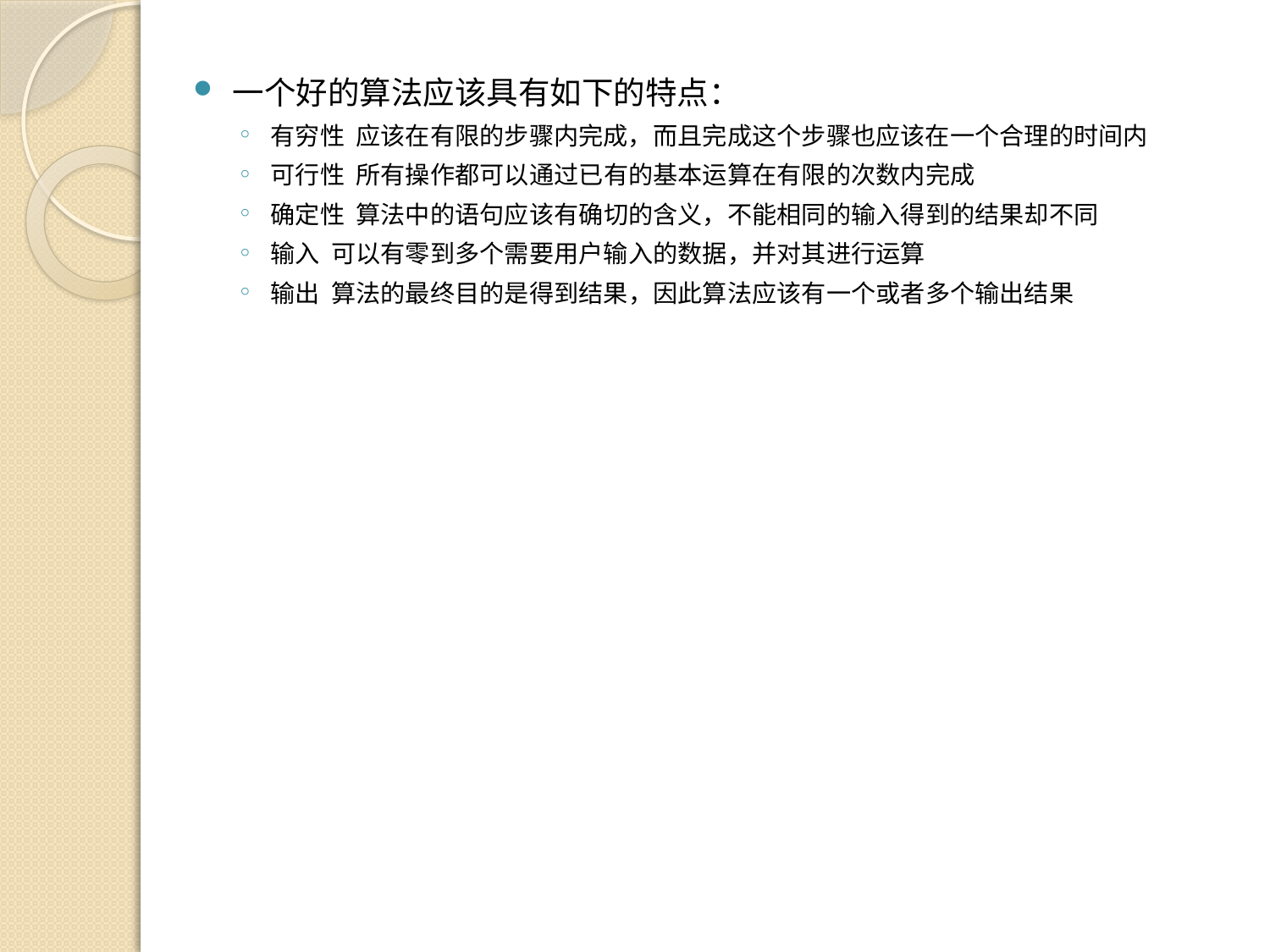

一个好的算法应该具有如下的特点：
有穷性  应该在有限的步骤内完成，而且完成这个步骤也应该在一个合理的时间内
可行性  所有操作都可以通过已有的基本运算在有限的次数内完成
确定性  算法中的语句应该有确切的含义，不能相同的输入得到的结果却不同
输入  可以有零到多个需要用户输入的数据，并对其进行运算
输出  算法的最终目的是得到结果，因此算法应该有一个或者多个输出结果